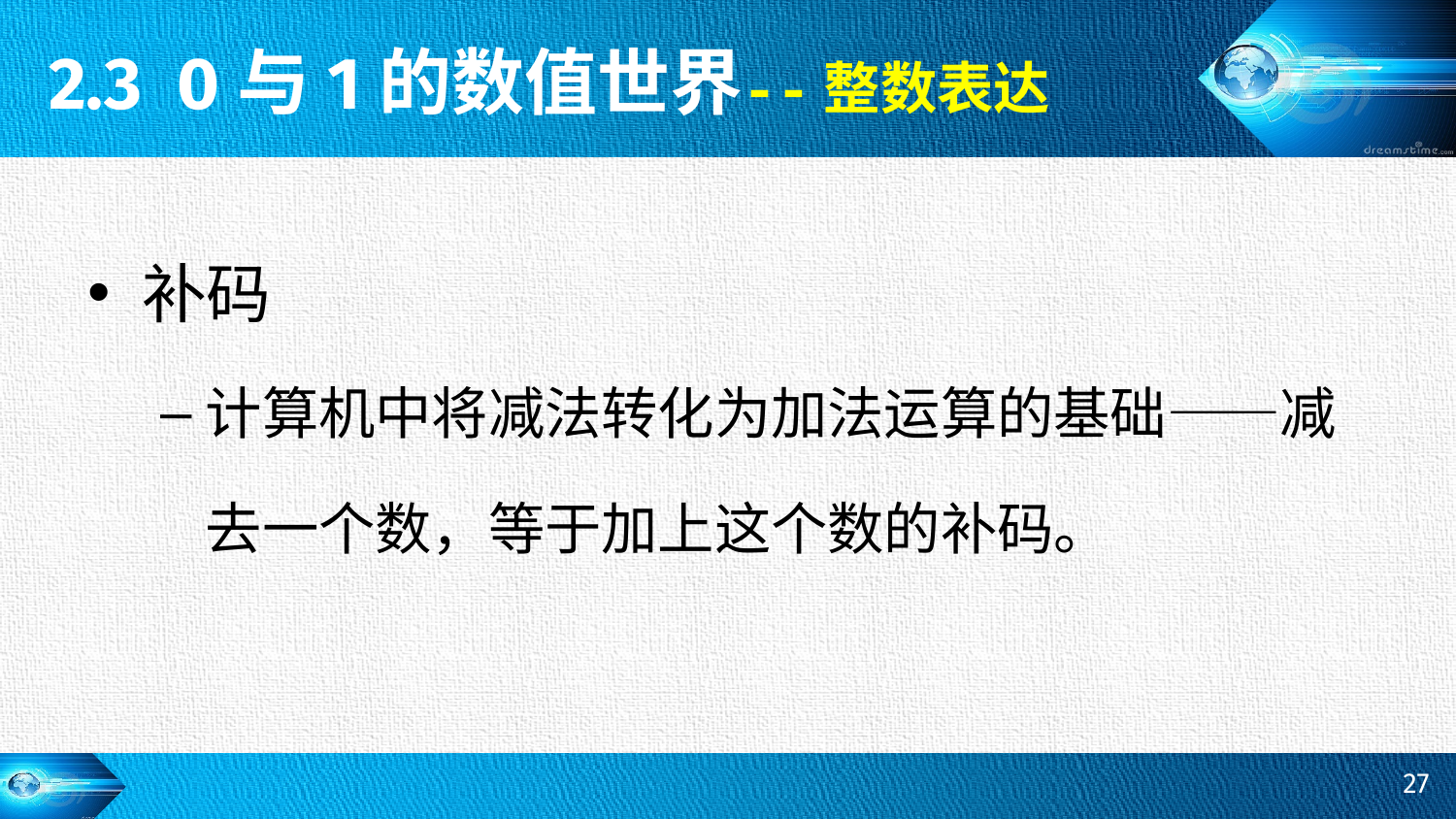

2.3  0与1的数值世界
--整数表达
补码
计算机中将减法转化为加法运算的基础——减去一个数，等于加上这个数的补码。
27